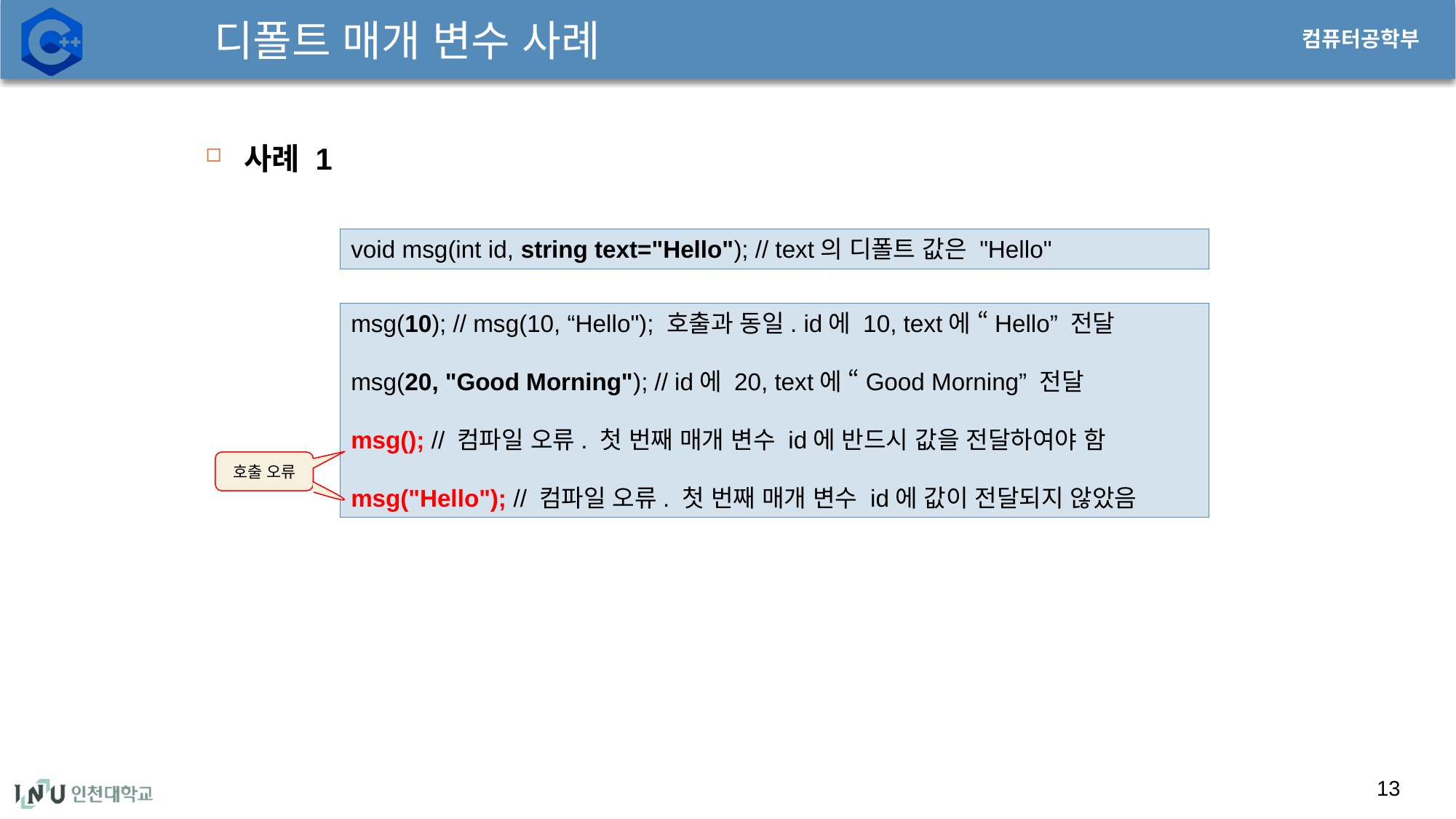

# 디폴트 매개 변수 사례
사례 1

void msg(int id, string text="Hello"); // text의 디폴트 값은 "Hello"
msg(10); // msg(10, “Hello"); 호출과 동일. id에 10, text에 “Hello” 전달

msg(20, "Good Morning"); // id에 20, text에 “Good Morning” 전달

msg(); // 컴파일 오류. 첫 번째 매개 변수 id에 반드시 값을 전달하여야 함

msg("Hello"); // 컴파일 오류. 첫 번째 매개 변수 id에 값이 전달되지 않았음
호출 오류